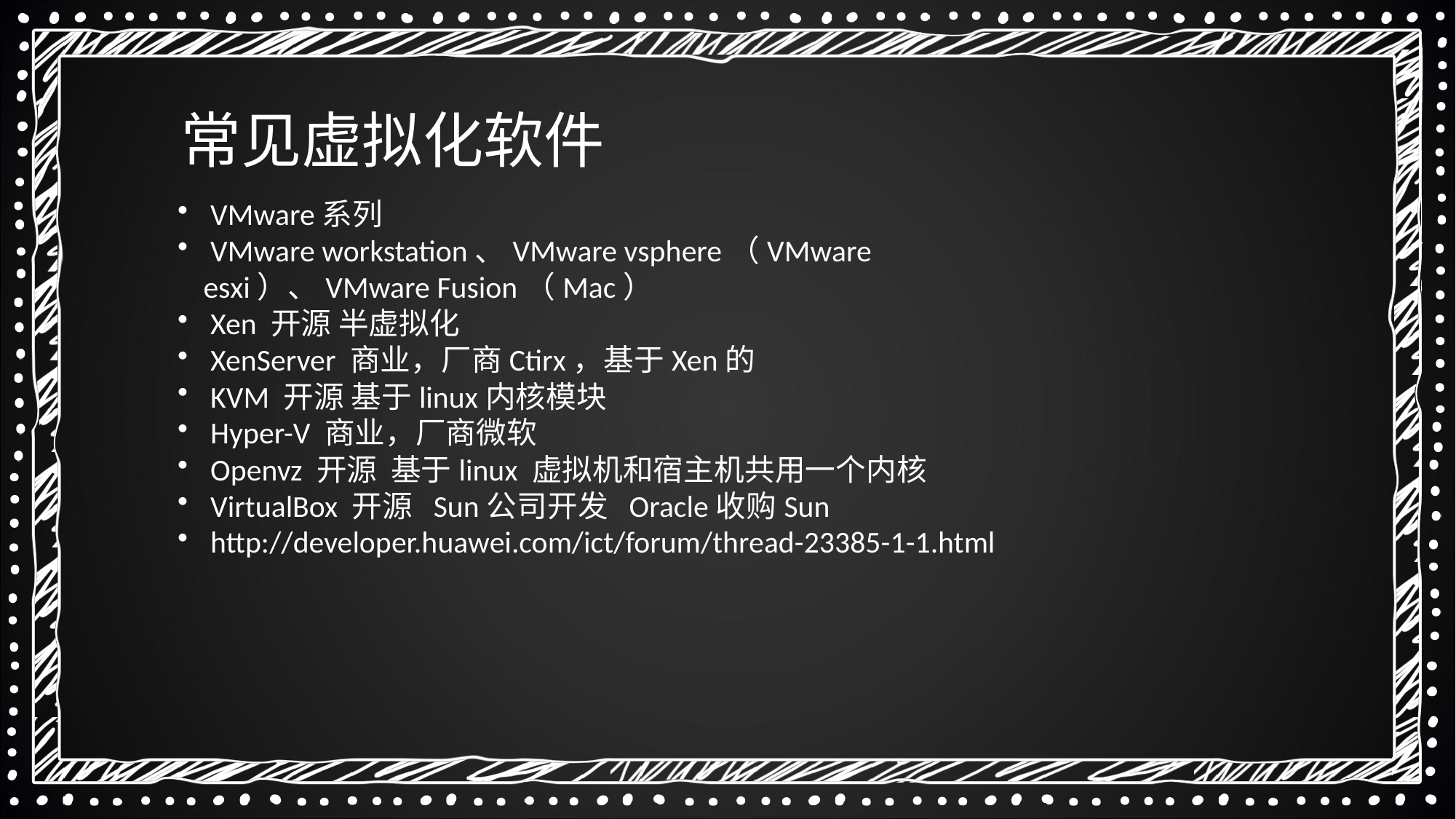

常见虚拟化软件
 VMware系列
 VMware workstation、VMware vsphere（VMware esxi）、VMware Fusion（Mac）
 Xen 开源 半虚拟化
 XenServer 商业，厂商Ctirx，基于Xen的
 KVM 开源 基于linux内核模块
 Hyper-V 商业，厂商微软
 Openvz 开源  基于linux 虚拟机和宿主机共用一个内核
 VirtualBox 开源  Sun公司开发  Oracle收购Sun
 http://developer.huawei.com/ict/forum/thread-23385-1-1.html